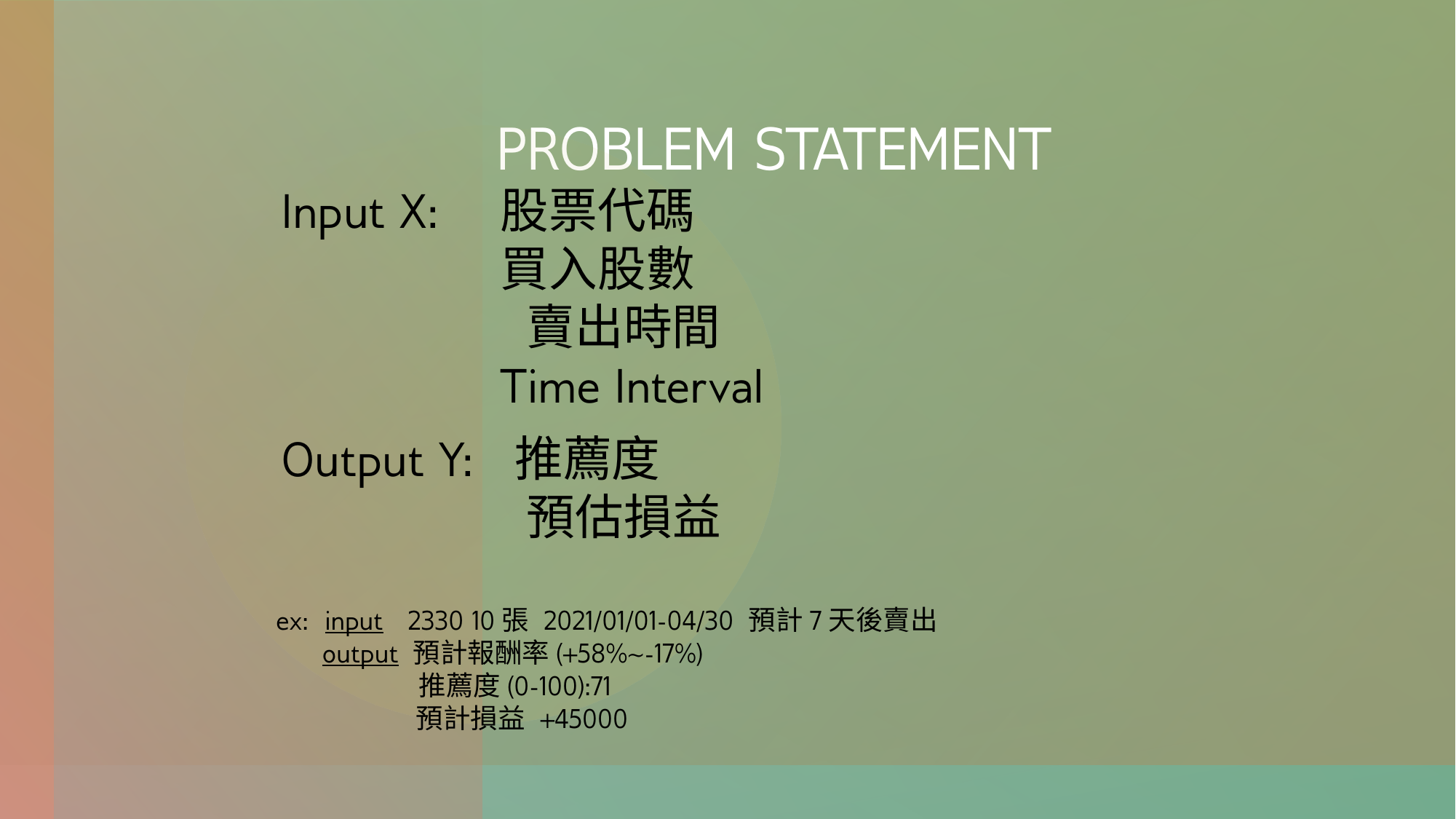

PROBLEM STATEMENT

Input X:	股票代碼
		買入股數
                賣出時間
		Time Interval

 Output Y:  推薦度
		  預估損益

 ex:  input   2330 10張 2021/01/01-04/30 預計7天後賣出
output 預計報酬率(+58%~-17%)
           推薦度(0-100):71
    預計損益 +45000